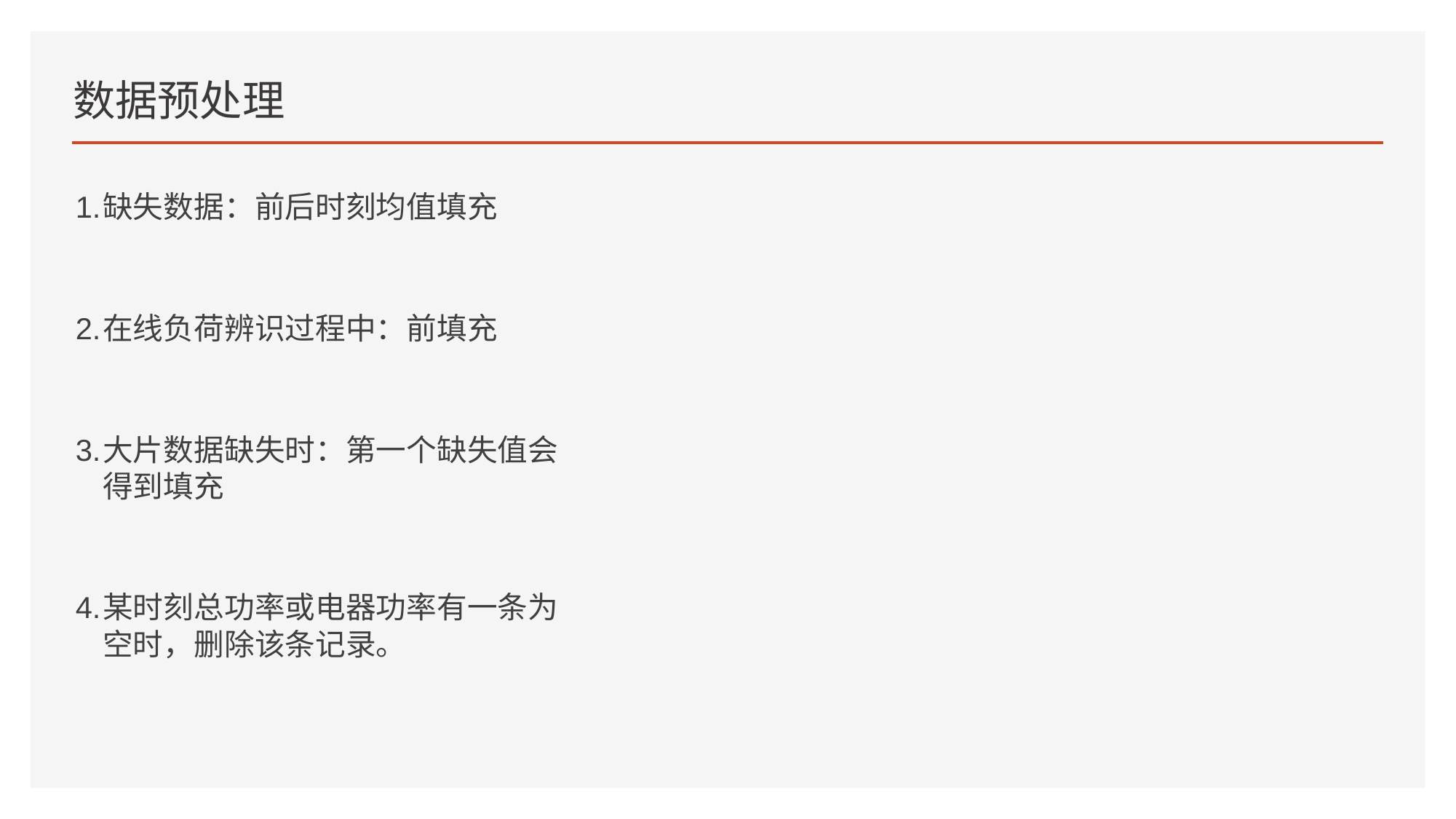

# 数据预处理
缺失数据：前后时刻均值填充

在线负荷辨识过程中：前填充

大片数据缺失时：第一个缺失值会得到填充

某时刻总功率或电器功率有一条为空时，删除该条记录。